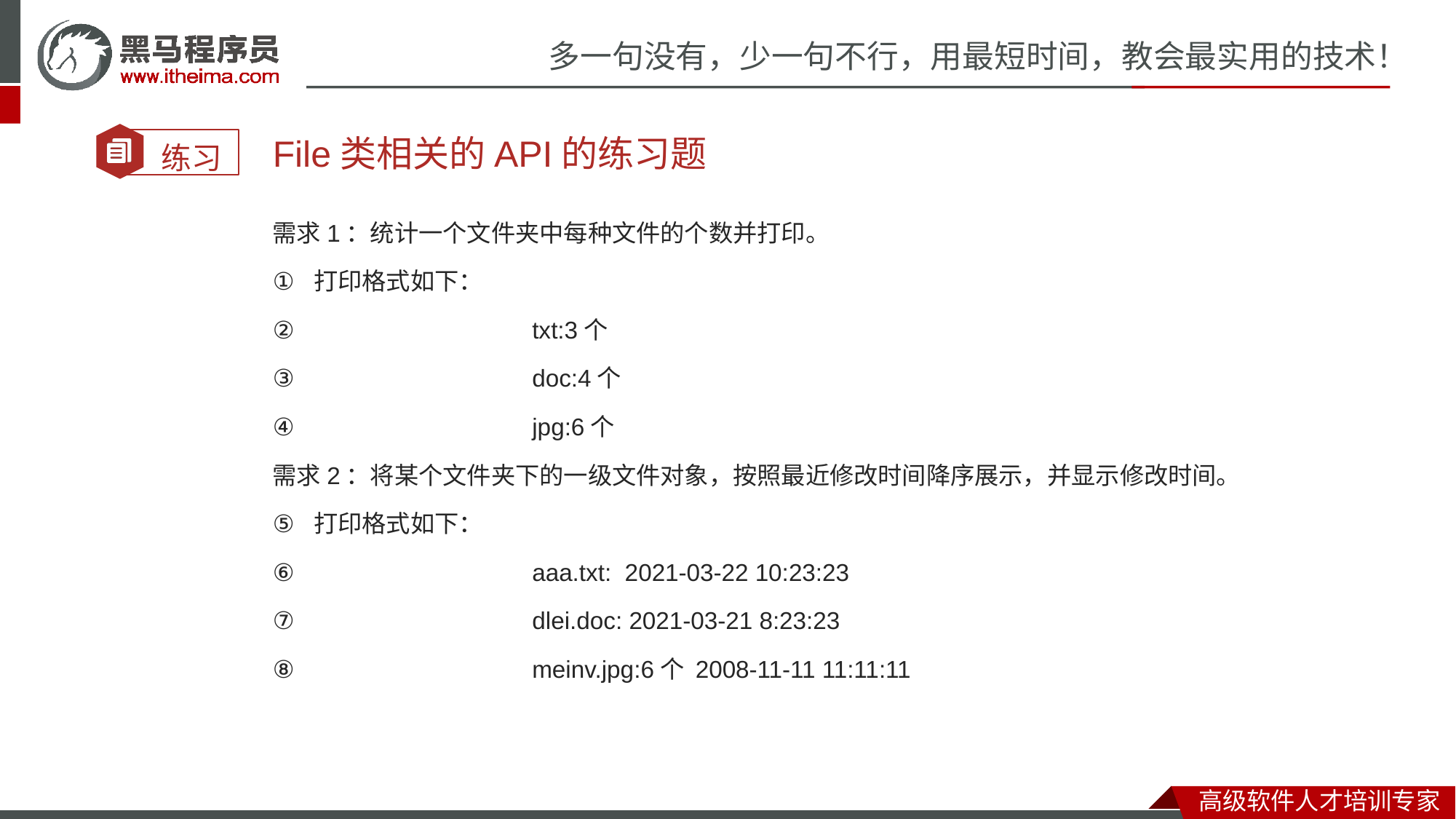

File类相关的API的练习题
需求1：统计一个文件夹中每种文件的个数并打印。
打印格式如下：
		txt:3个
		doc:4个
		jpg:6个
需求2：将某个文件夹下的一级文件对象，按照最近修改时间降序展示，并显示修改时间。
打印格式如下：
		aaa.txt:  2021-03-22 10:23:23
		dlei.doc: 2021-03-21 8:23:23
		meinv.jpg:6个 2008-11-11 11:11:11